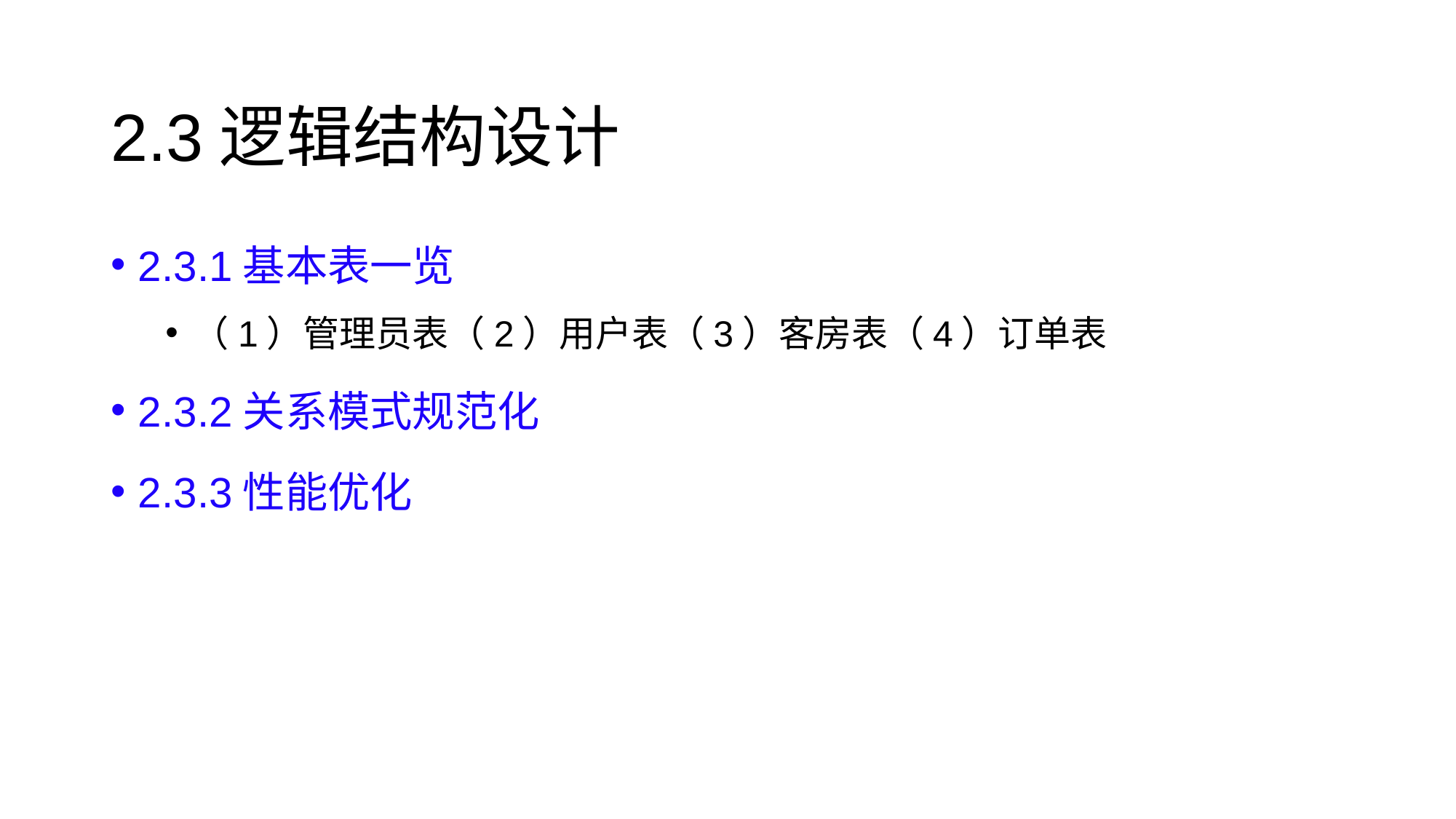

# 2.3逻辑结构设计
2.3.1基本表一览
（1）管理员表（2）用户表（3）客房表（4）订单表
2.3.2关系模式规范化
2.3.3性能优化